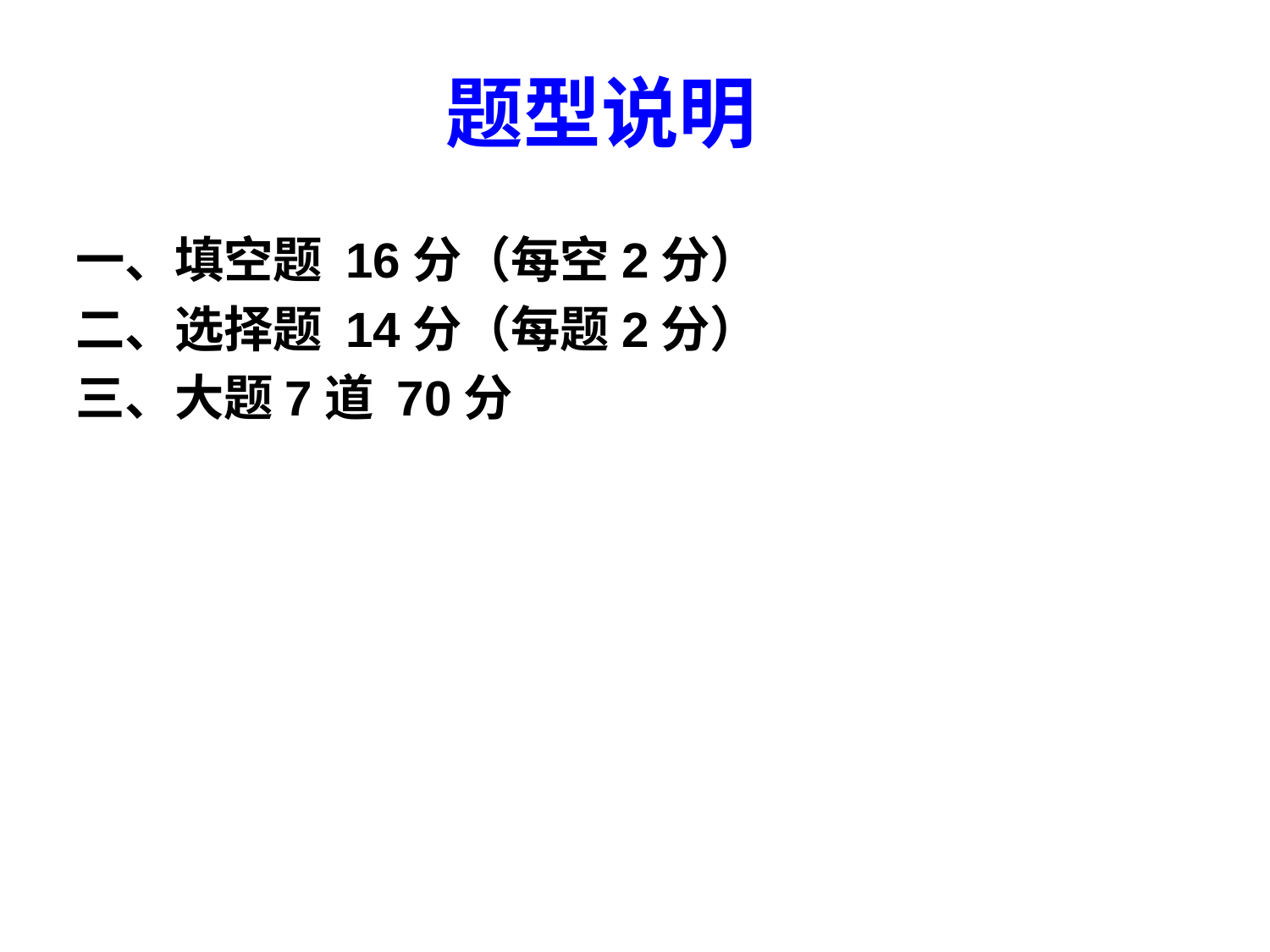

# 题型说明
一、填空题 16分（每空2分）
二、选择题 14分（每题2分）
三、大题7道 70分